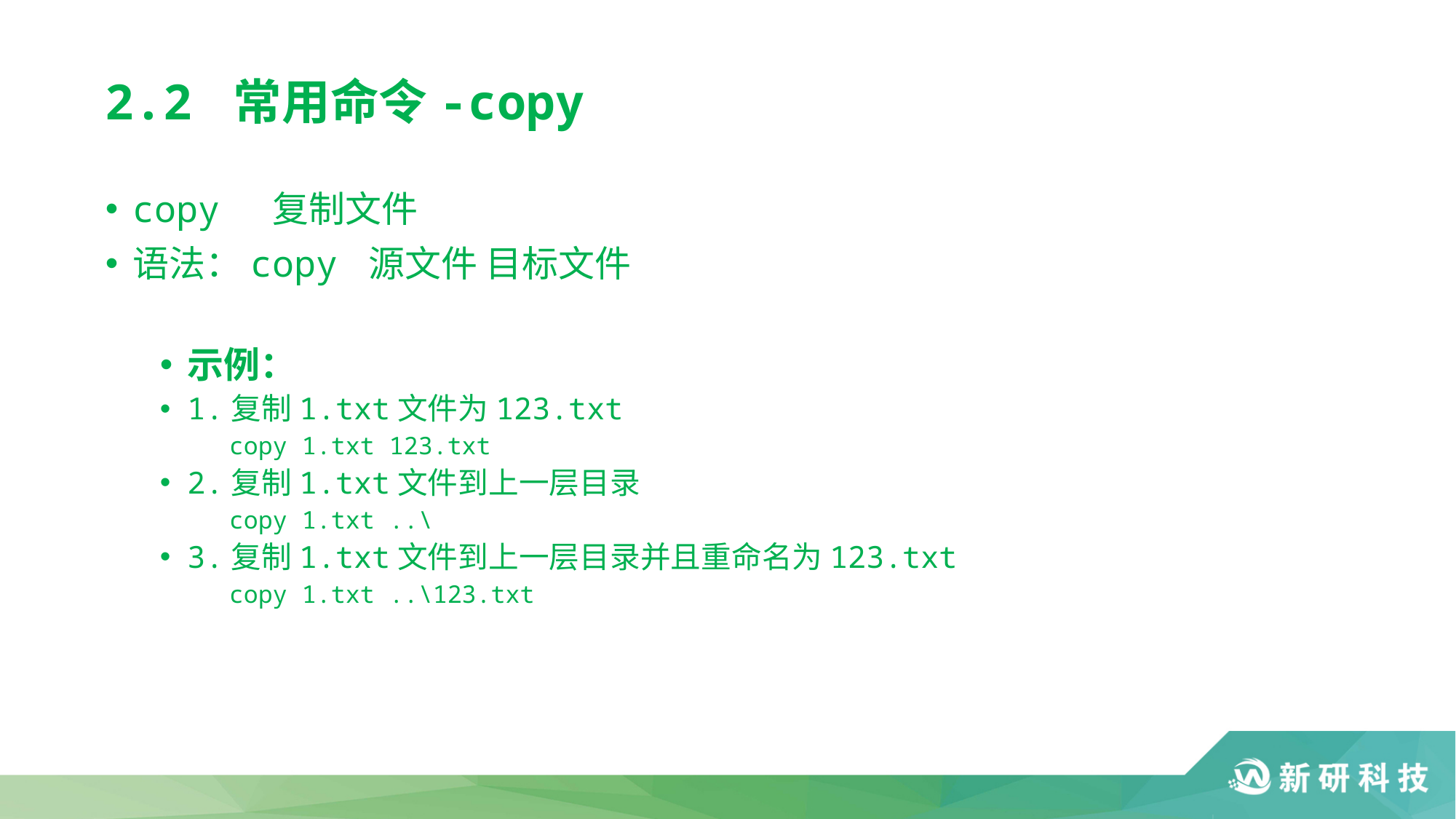

# 2.2 常用命令-copy
copy	 复制文件
语法：copy 源文件 目标文件

示例：
1.复制1.txt文件为123.txt
 copy 1.txt 123.txt
2.复制1.txt文件到上一层目录
 copy 1.txt ..\
3.复制1.txt文件到上一层目录并且重命名为123.txt
 copy 1.txt ..\123.txt